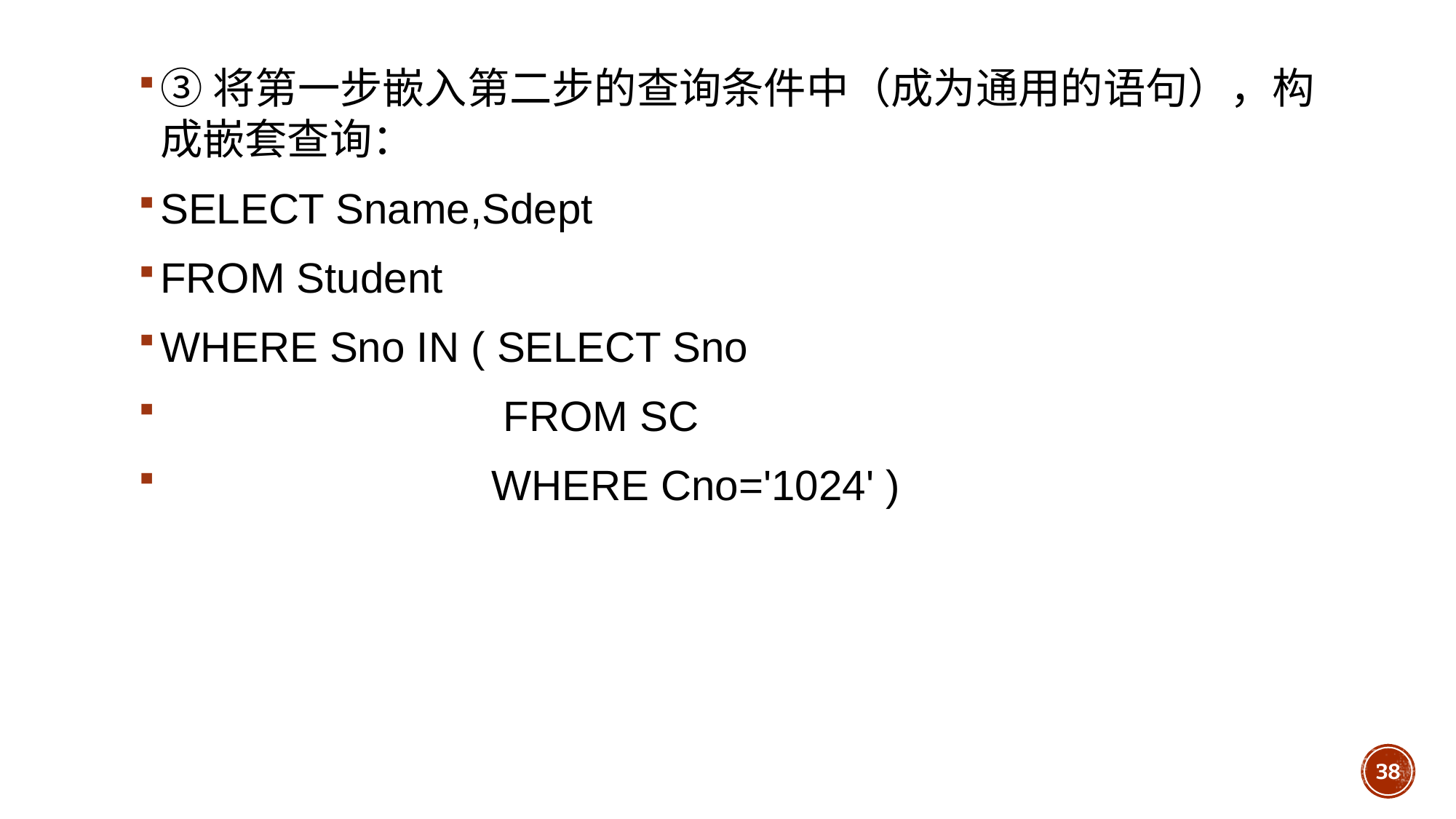

③将第一步嵌入第二步的查询条件中（成为通用的语句），构成嵌套查询：
SELECT Sname,Sdept
FROM Student
WHERE Sno IN ( SELECT Sno
                             FROM SC
                            WHERE Cno='1024' )
38